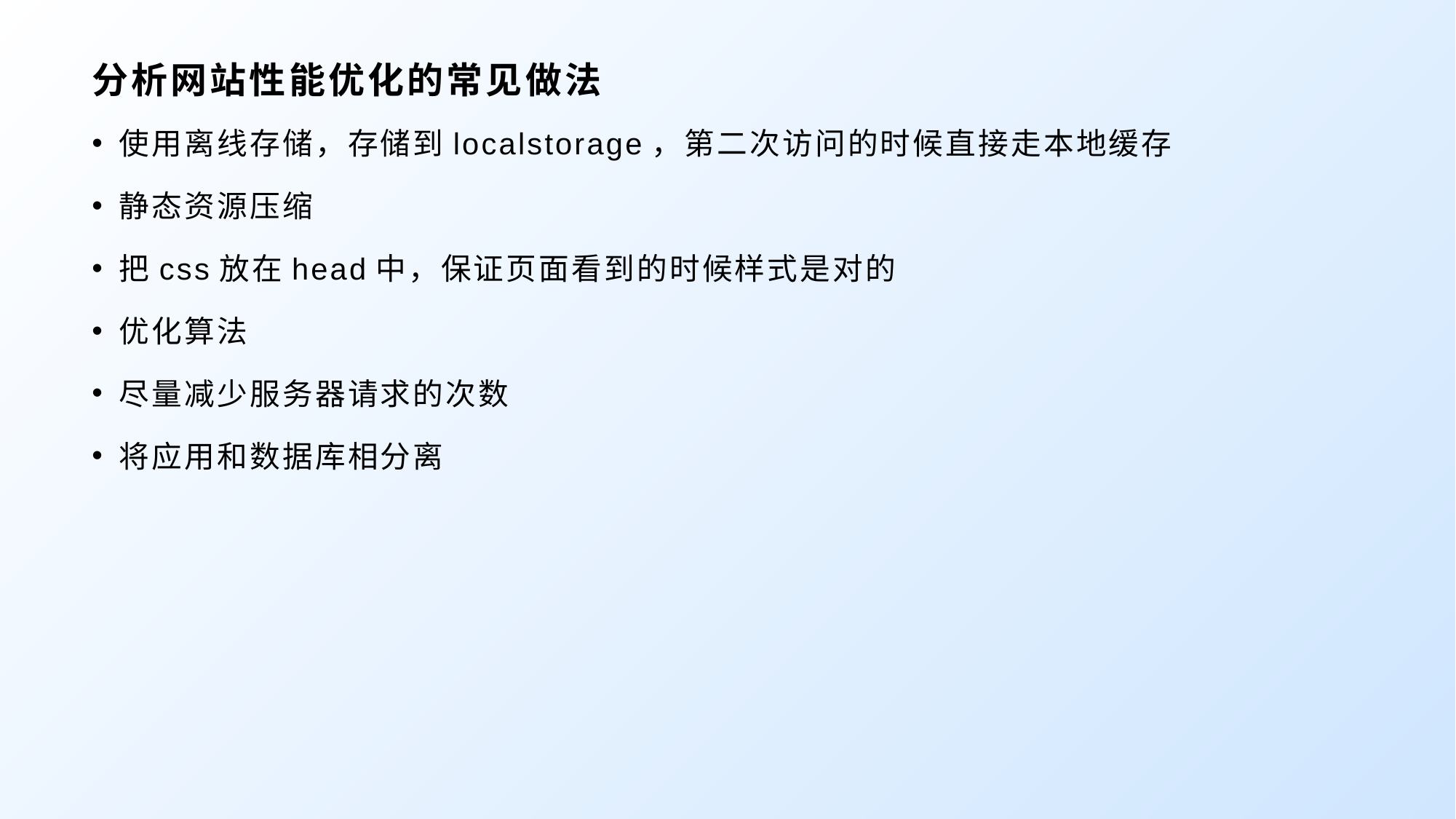

# 分析网站性能优化的常见做法
使用离线存储，存储到localstorage，第二次访问的时候直接走本地缓存
静态资源压缩
把css放在head中，保证页面看到的时候样式是对的
优化算法
尽量减少服务器请求的次数
将应用和数据库相分离